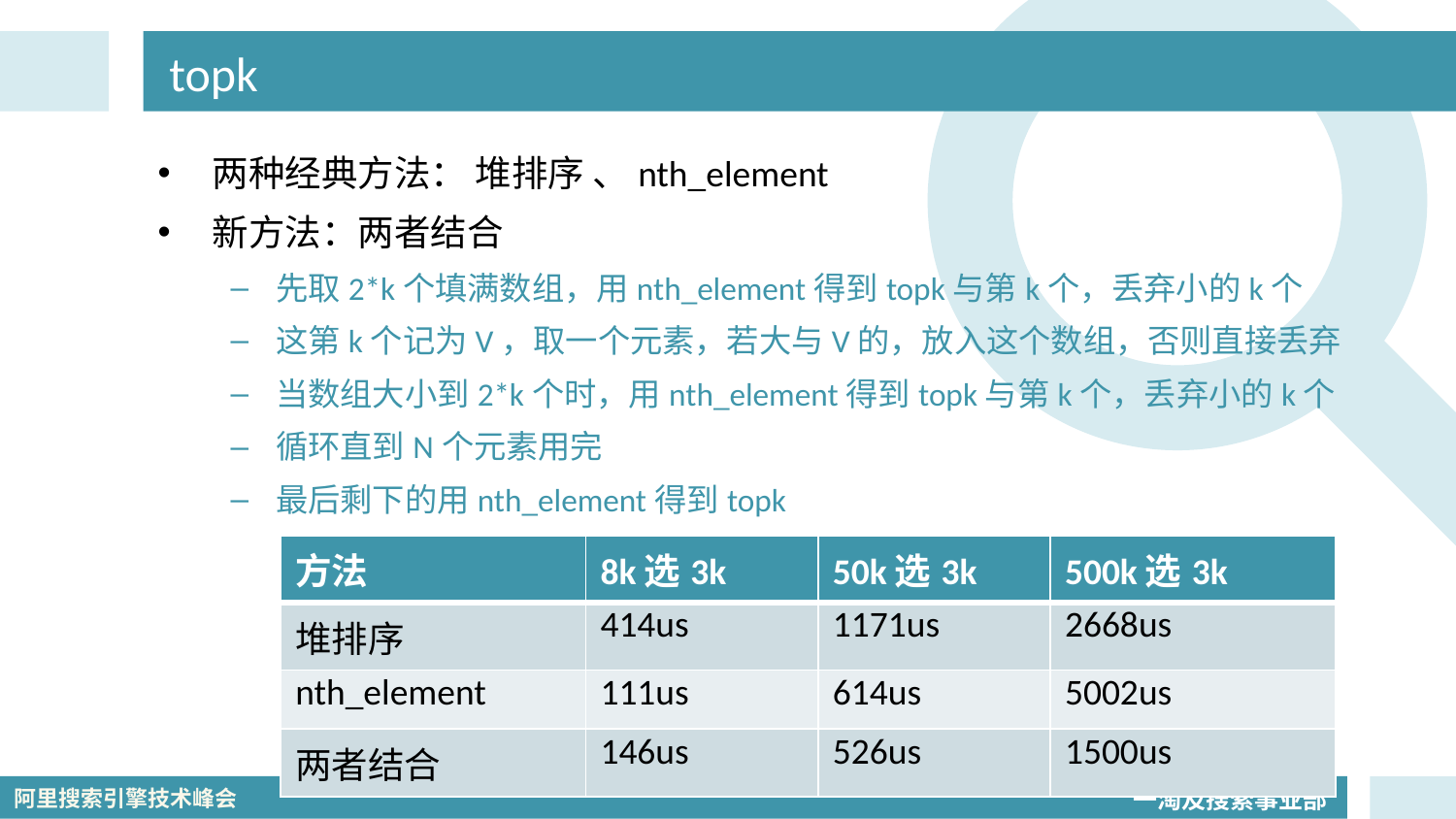

# topk
两种经典方法： 堆排序 、nth_element
新方法：两者结合
先取2*k个填满数组，用nth_element得到topk与第k个，丢弃小的k个
这第k个记为V，取一个元素，若大与V的，放入这个数组，否则直接丢弃
当数组大小到2*k个时，用nth_element得到topk与第k个，丢弃小的k个
循环直到N个元素用完
最后剩下的用nth_element得到topk
| 方法 | 8k选3k | 50k选3k | 500k选3k |
| --- | --- | --- | --- |
| 堆排序 | 414us | 1171us | 2668us |
| nth\_element | 111us | 614us | 5002us |
| 两者结合 | 146us | 526us | 1500us |